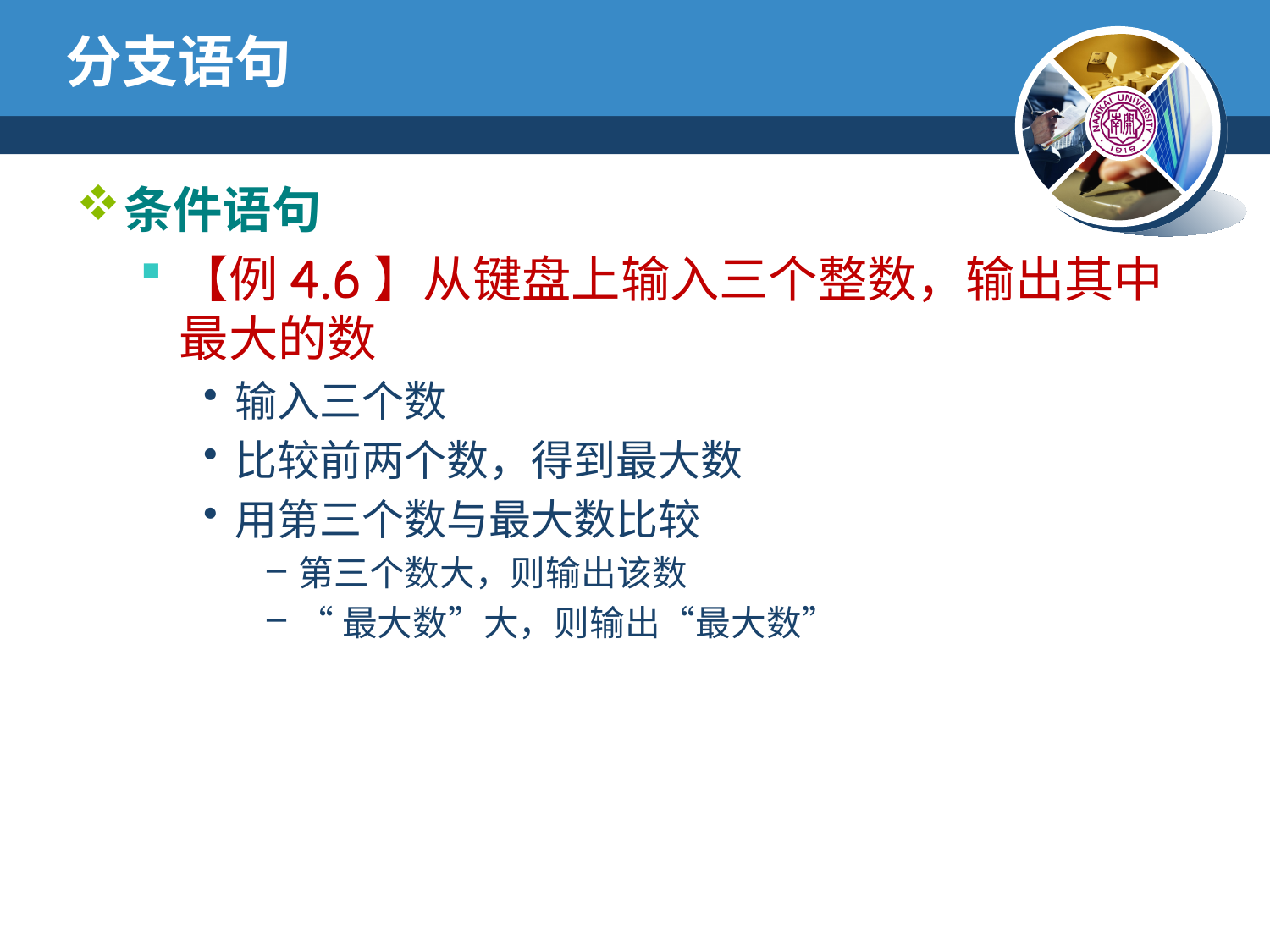

# 分支语句
条件语句
【例4.6】从键盘上输入三个整数，输出其中最大的数
输入三个数
比较前两个数，得到最大数
用第三个数与最大数比较
第三个数大，则输出该数
“最大数”大，则输出“最大数”